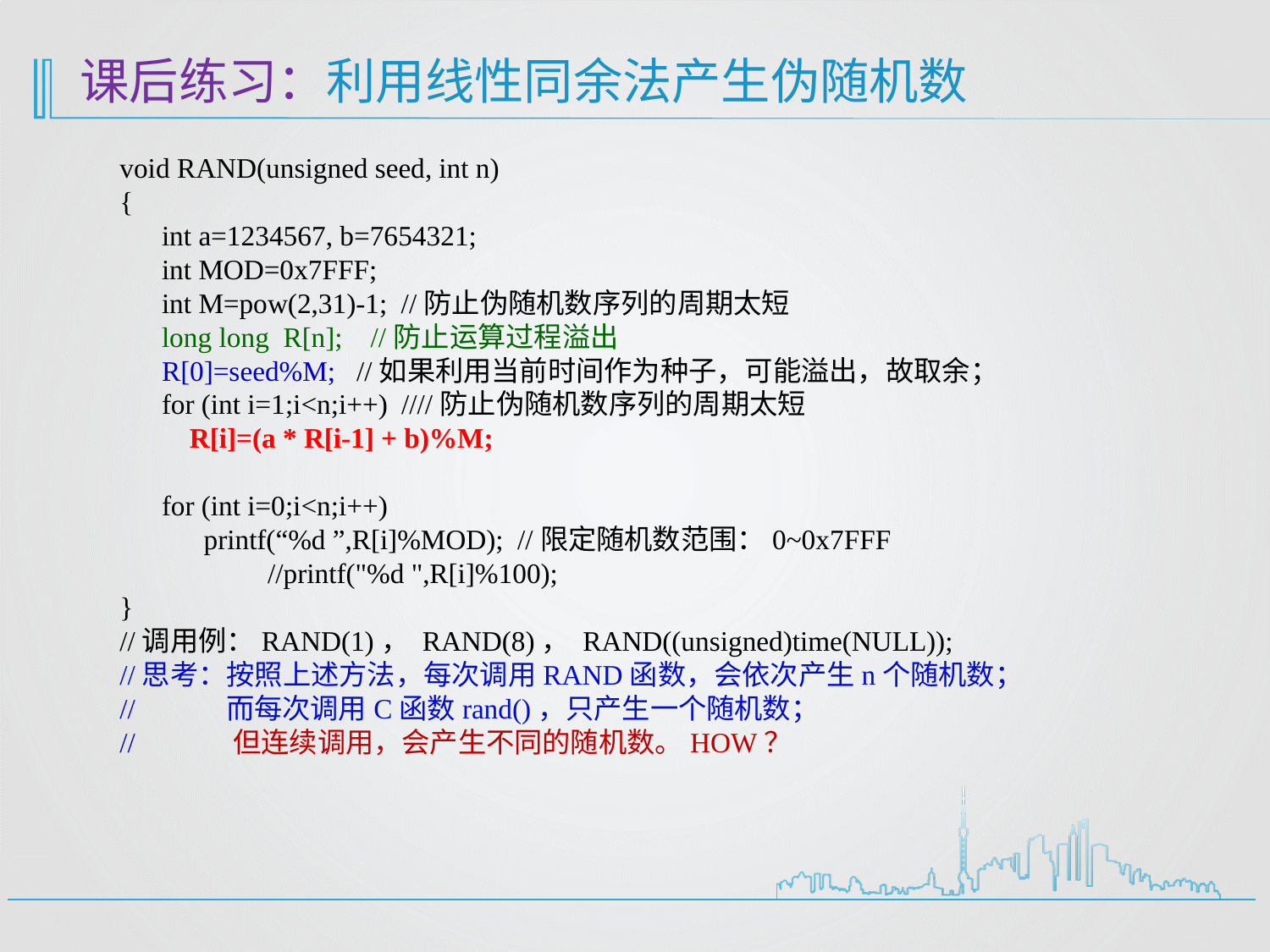

# 课后练习：利用线性同余法产生伪随机数
void RAND(unsigned seed, int n)
{
      int a=1234567, b=7654321;
      int MOD=0x7FFF;
      int M=pow(2,31)-1;  //防止伪随机数序列的周期太短
      long long  R[n];    //防止运算过程溢出
      R[0]=seed%M;   //如果利用当前时间作为种子，可能溢出，故取余；
      for (int i=1;i<n;i++)  ////防止伪随机数序列的周期太短
          R[i]=(a * R[i-1] + b)%M;

      for (int i=0;i<n;i++)
            printf(“%d ”,R[i]%MOD);  //限定随机数范围：0~0x7FFF
	   //printf("%d ",R[i]%100);
}
//调用例：RAND(1)， RAND(8)， RAND((unsigned)time(NULL));
//思考：按照上述方法，每次调用RAND函数，会依次产生n个随机数；
//            而每次调用C函数rand()，只产生一个随机数；
//             但连续调用，会产生不同的随机数。HOW？